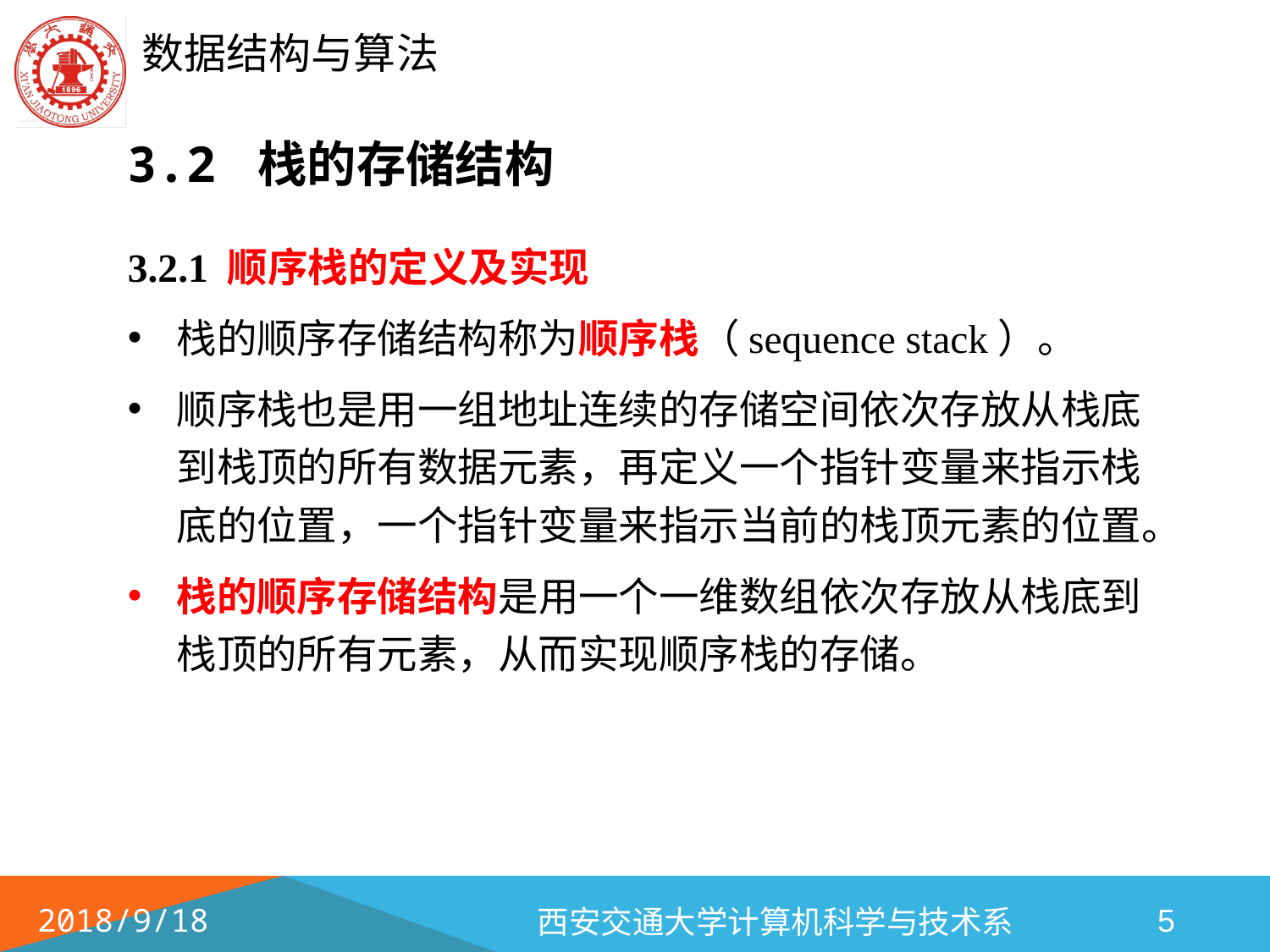

# 3.2 栈的存储结构
3.2.1 顺序栈的定义及实现
栈的顺序存储结构称为顺序栈（sequence stack）。
顺序栈也是用一组地址连续的存储空间依次存放从栈底到栈顶的所有数据元素，再定义一个指针变量来指示栈底的位置，一个指针变量来指示当前的栈顶元素的位置。
栈的顺序存储结构是用一个一维数组依次存放从栈底到栈顶的所有元素，从而实现顺序栈的存储。